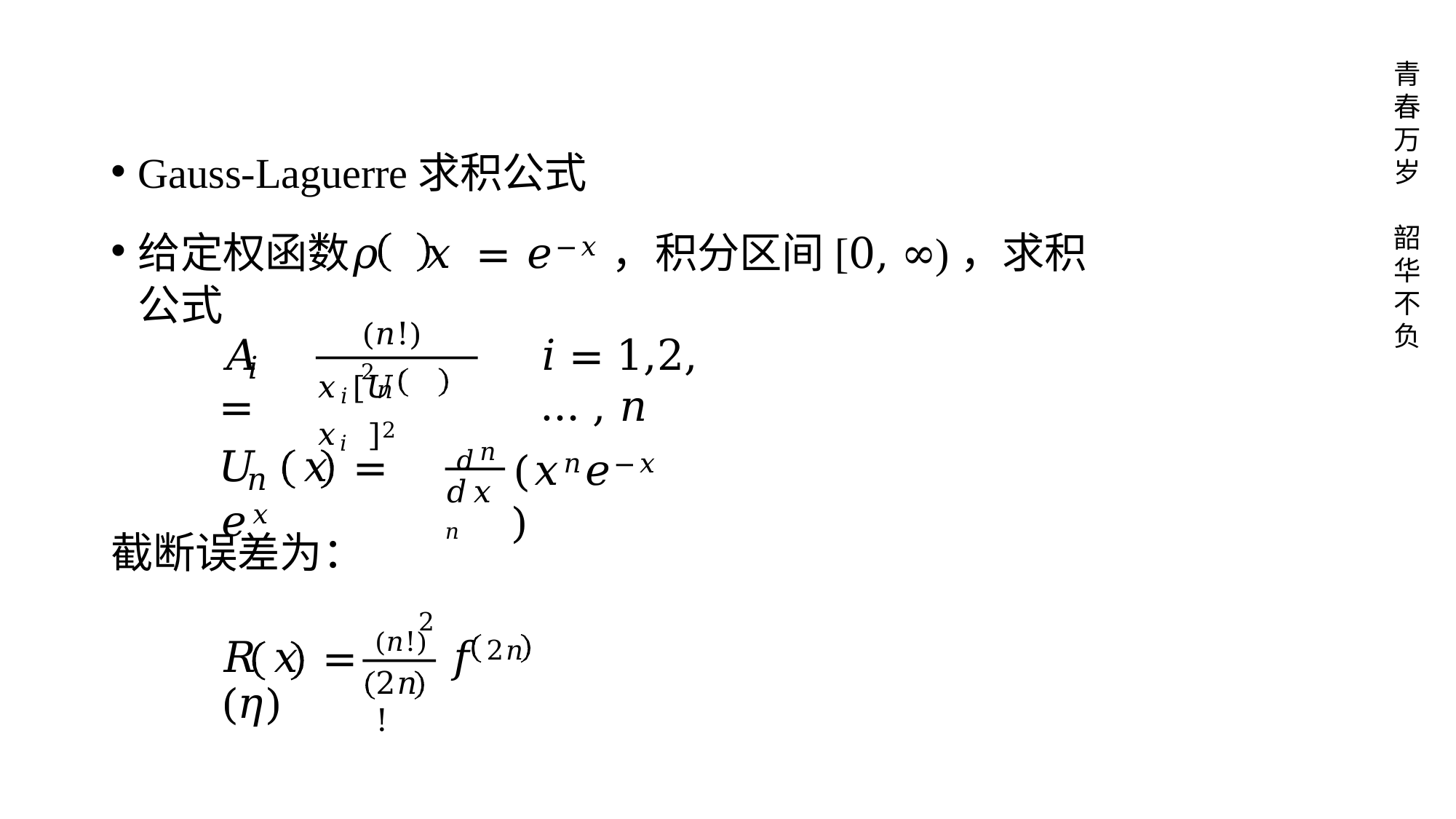

青 春 万 岁
Gauss-Laguerre求积公式
给定权函数𝜌	𝑥	= 𝑒−𝑥，积分区间[0, ∞)，求积公式
韶 华 不 负

(𝑛!)2
𝐴	=
𝑖 = 1,2, … , 𝑛
𝑖

𝑥𝑖[𝑈′	𝑥𝑖 ]2

𝑛
𝑑𝑛
𝑈	𝑥	= 𝑒𝑥
(𝑥𝑛𝑒−𝑥)

𝑛

𝑑𝑥𝑛
截断误差为：
2
𝑅	𝑥	= (𝑛!)	𝑓	2𝑛	(𝜂)

2𝑛 !